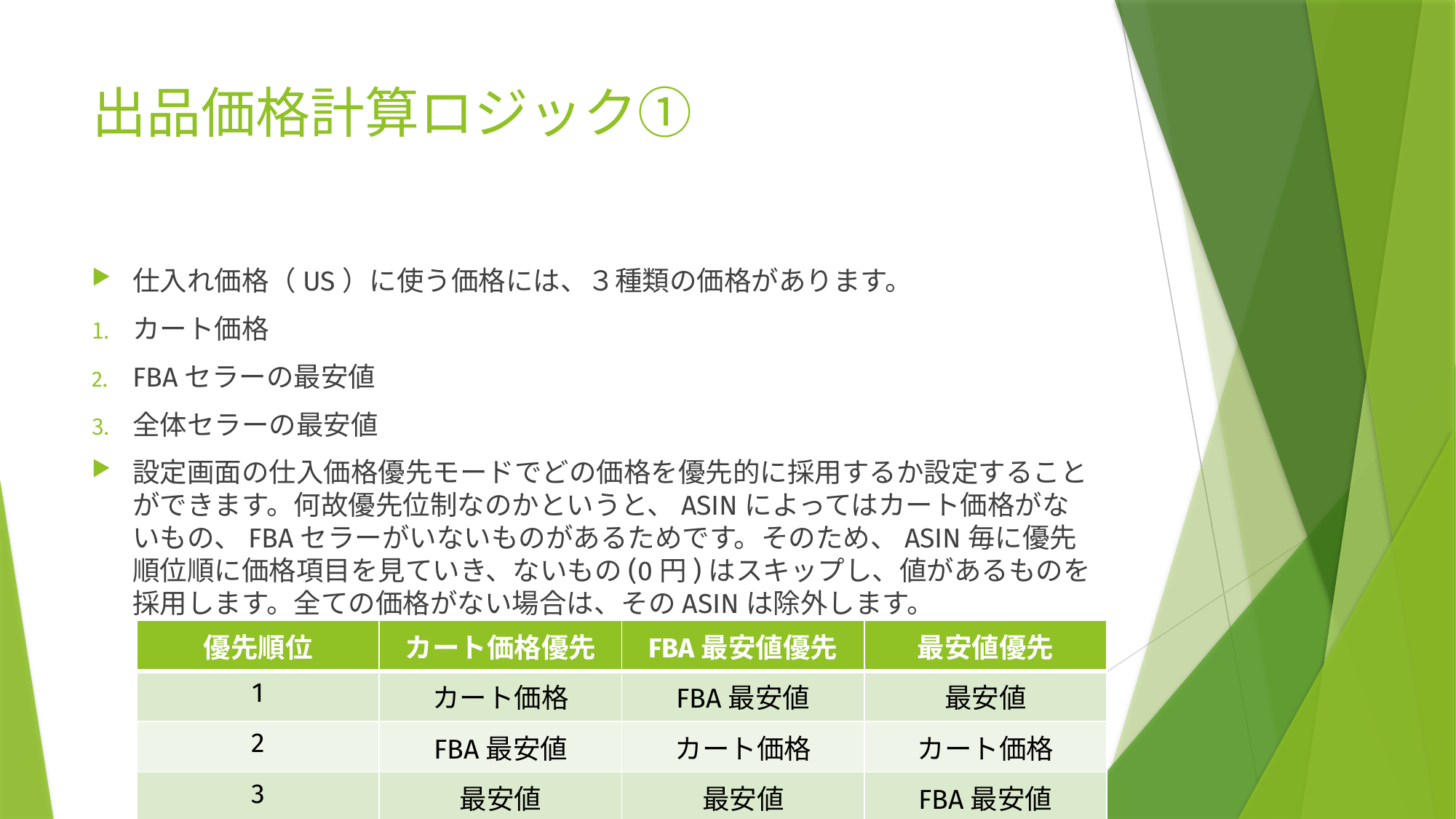

# 出品価格計算ロジック①
仕入れ価格（US）に使う価格には、３種類の価格があります。
カート価格
FBAセラーの最安値
全体セラーの最安値
設定画面の仕入価格優先モードでどの価格を優先的に採用するか設定することができます。何故優先位制なのかというと、ASINによってはカート価格がないもの、FBAセラーがいないものがあるためです。そのため、ASIN毎に優先順位順に価格項目を見ていき、ないもの(0円)はスキップし、値があるものを採用します。全ての価格がない場合は、そのASINは除外します。

| 優先順位 | カート価格優先 | FBA最安値優先 | 最安値優先 |
| --- | --- | --- | --- |
| 1 | カート価格 | FBA最安値 | 最安値 |
| 2 | FBA最安値 | カート価格 | カート価格 |
| 3 | 最安値 | 最安値 | FBA最安値 |